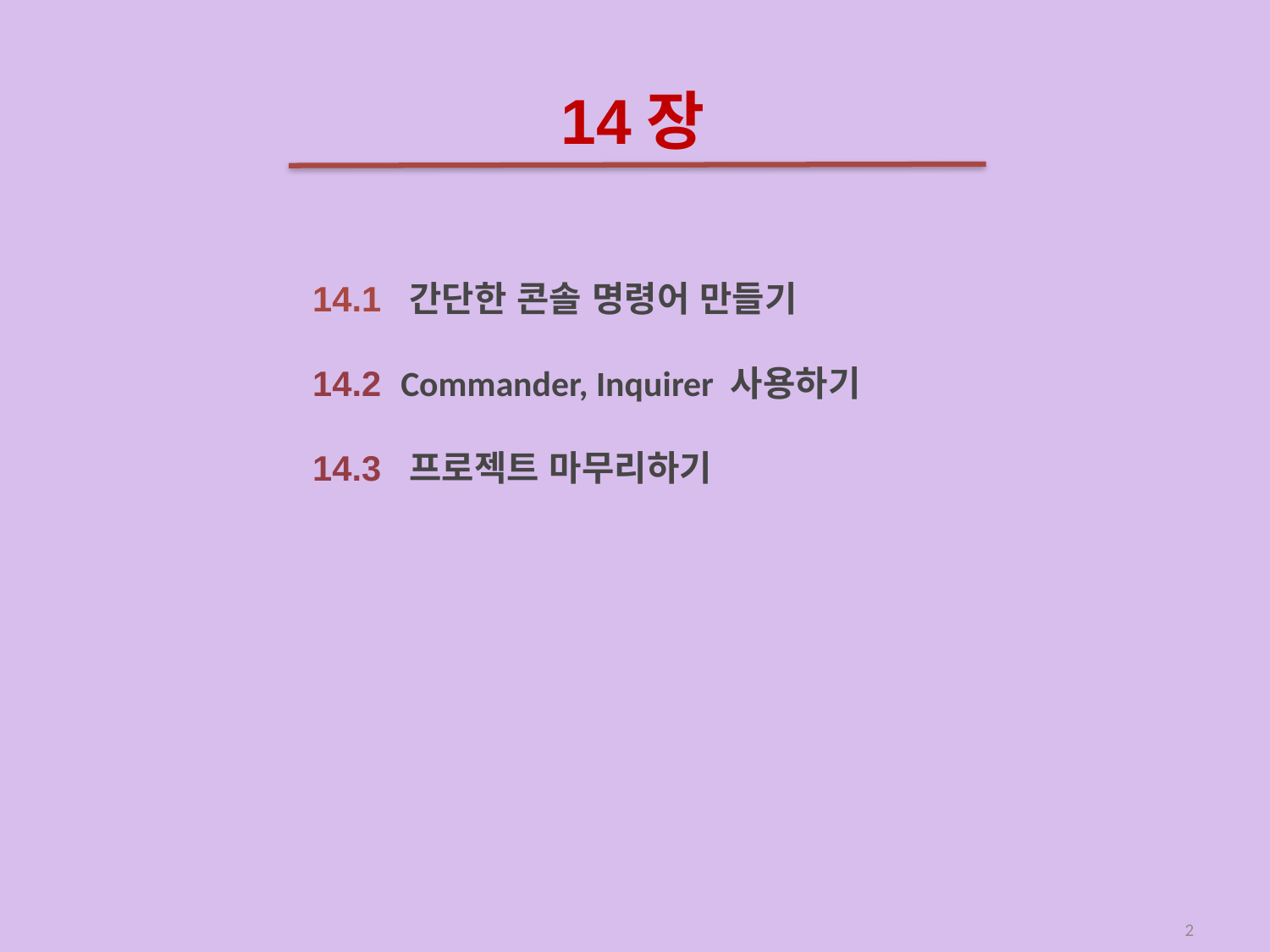

# 14장
14.1  간단한 콘솔 명령어 만들기
14.2  Commander, Inquirer 사용하기
14.3  프로젝트 마무리하기
2